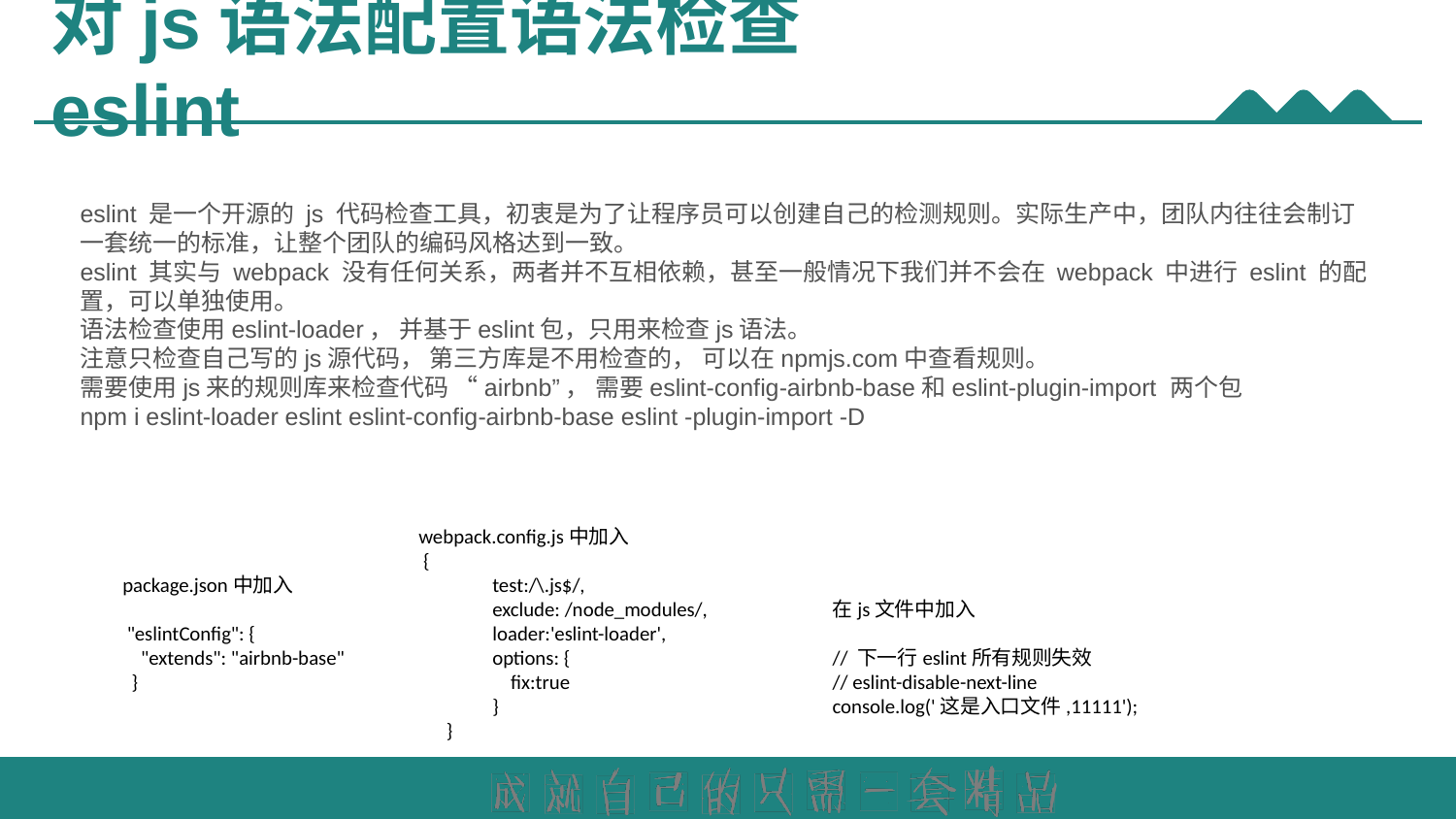

# 对js语法配置语法检查eslint
eslint 是一个开源的 js 代码检查工具，初衷是为了让程序员可以创建自己的检测规则。实际生产中，团队内往往会制订一套统一的标准，让整个团队的编码风格达到一致。
eslint 其实与 webpack 没有任何关系，两者并不互相依赖，甚至一般情况下我们并不会在 webpack 中进行 eslint 的配置，可以单独使用。
语法检查使用eslint-loader， 并基于eslint包，只用来检查js语法。
注意只检查自己写的js源代码， 第三方库是不用检查的， 可以在npmjs.com中查看规则。
需要使用js来的规则库来检查代码 “airbnb”， 需要eslint-config-airbnb-base和eslint-plugin-import 两个包
npm i eslint-loader eslint eslint-config-airbnb-base eslint -plugin-import -D

webpack.config.js中加入
 {
                test:/\.js$/,
                exclude: /node_modules/,
                loader:'eslint-loader',
                options: {
                    fix:true
                }
      }
package.json中加入

 "eslintConfig": {
    "extends": "airbnb-base"
  }
在js文件中加入

// 下一行eslint所有规则失效
// eslint-disable-next-line
console.log('这是入口文件,11111');